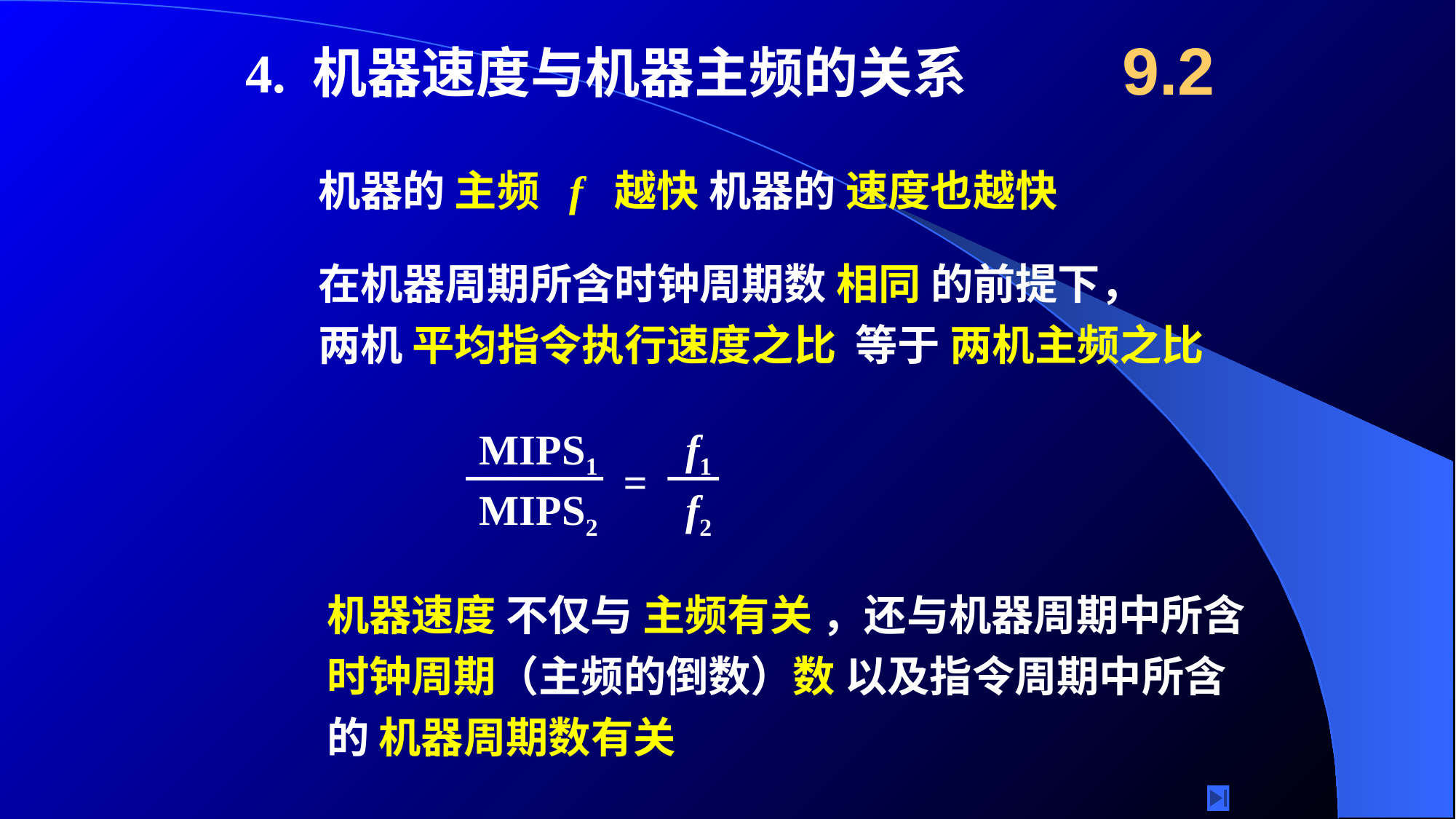

9.2
4. 机器速度与机器主频的关系
机器的 主频  f  越快 机器的 速度也越快
在机器周期所含时钟周期数 相同 的前提下，
两机 平均指令执行速度之比  等于 两机主频之比
MIPS1
f1
=
MIPS2
f2

机器速度 不仅与 主频有关 ，还与机器周期中所含
时钟周期（主频的倒数）数 以及指令周期中所含
的 机器周期数有关